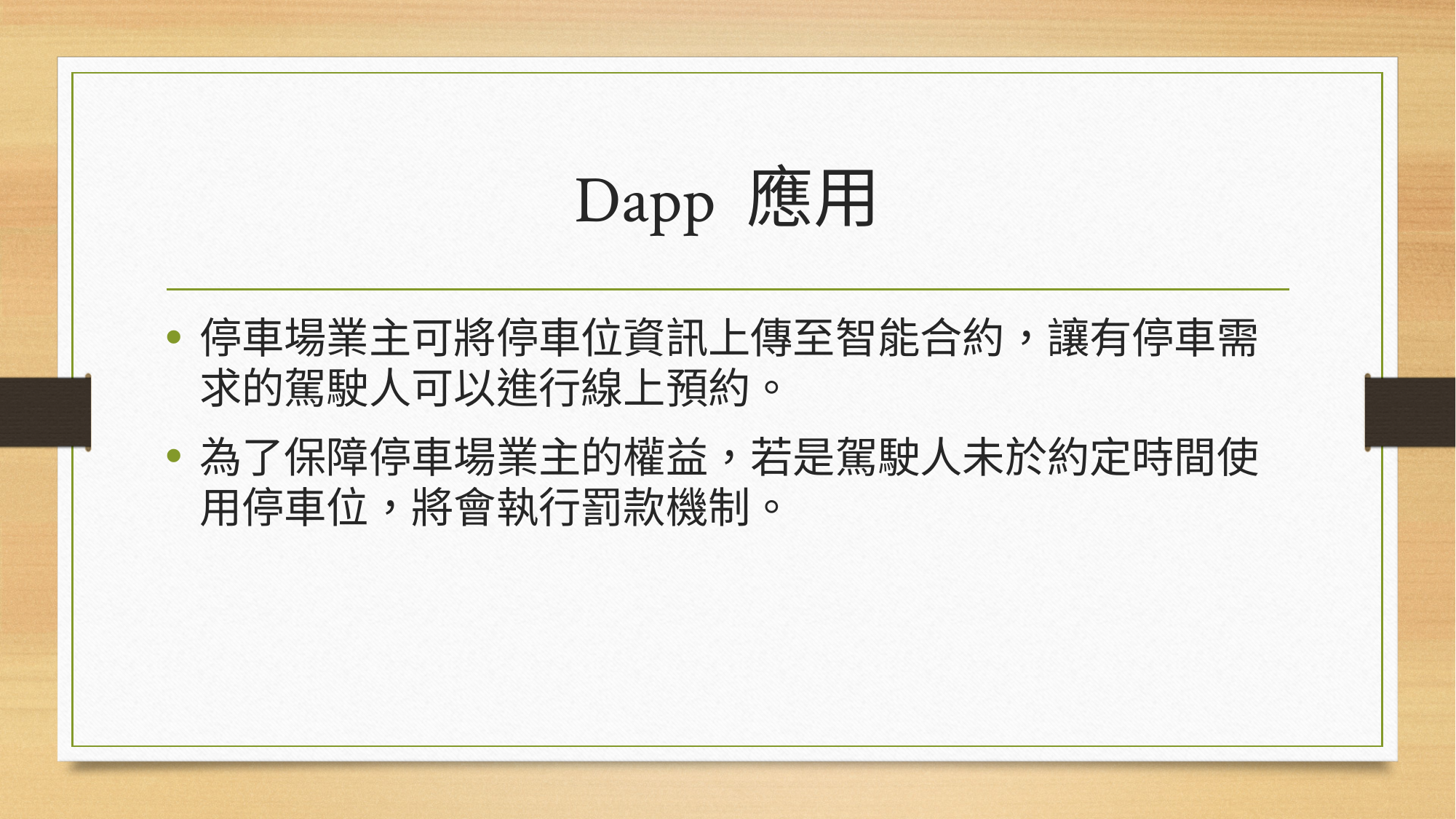

# Dapp 應用
停車場業主可將停車位資訊上傳至智能合約，讓有停車需求的駕駛人可以進行線上預約。
為了保障停車場業主的權益，若是駕駛人未於約定時間使用停車位，將會執行罰款機制。